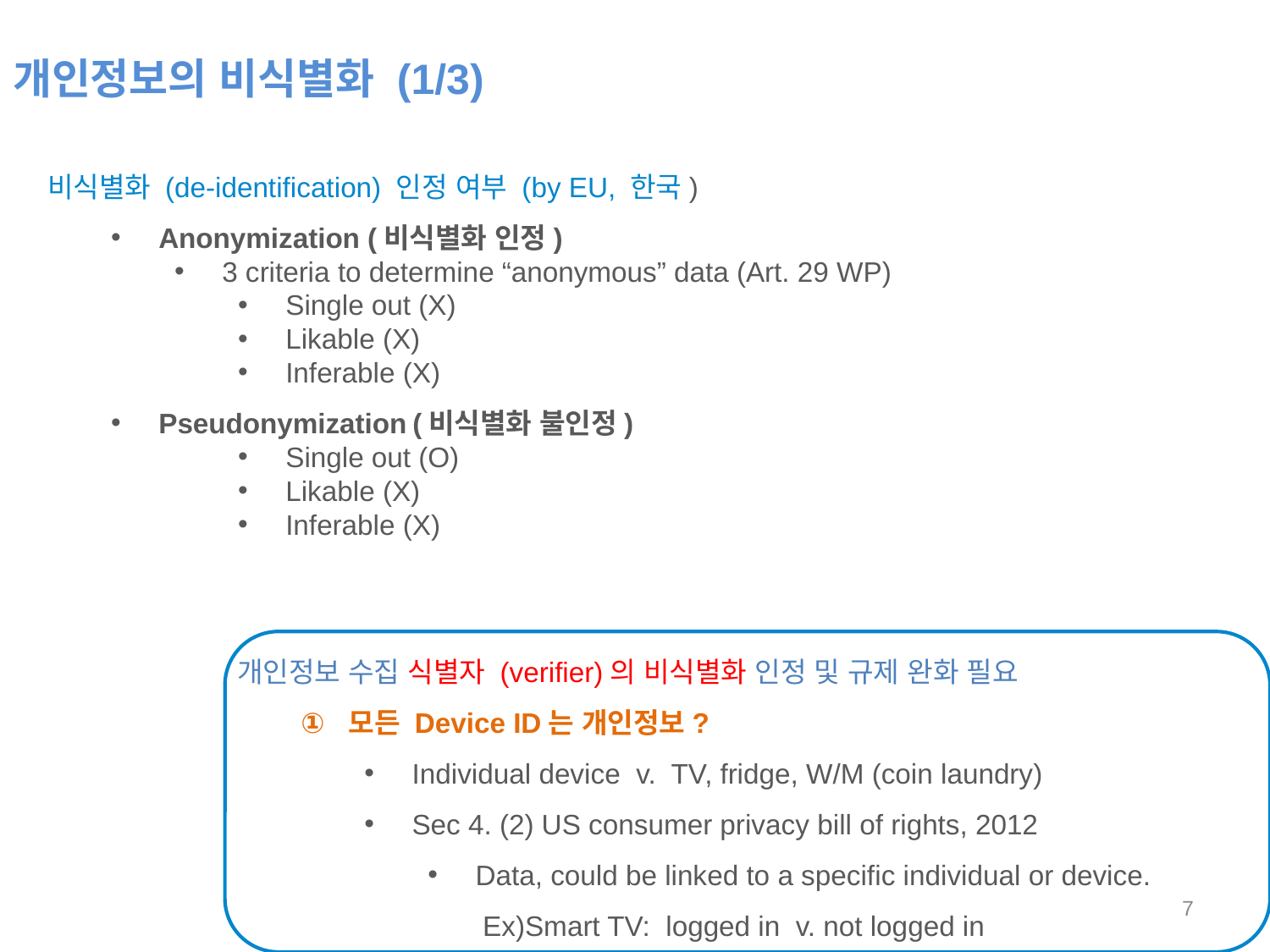

개인정보의 비식별화 (1/3)
비식별화 (de-identification) 인정 여부 (by EU, 한국)
Anonymization (비식별화 인정)
3 criteria to determine “anonymous” data (Art. 29 WP)
Single out (X)
Likable (X)
Inferable (X)
Pseudonymization	(비식별화 불인정)
Single out (O)
Likable (X)
Inferable (X)
개인정보 수집 식별자 (verifier)의 비식별화 인정 및 규제 완화 필요
모든 Device ID는 개인정보?
Individual device  v.  TV, fridge, W/M (coin laundry)
Sec 4. (2) US consumer privacy bill of rights, 2012
Data, could be linked to a specific individual or device.
       Ex)Smart TV:  logged in  v. not logged in

7